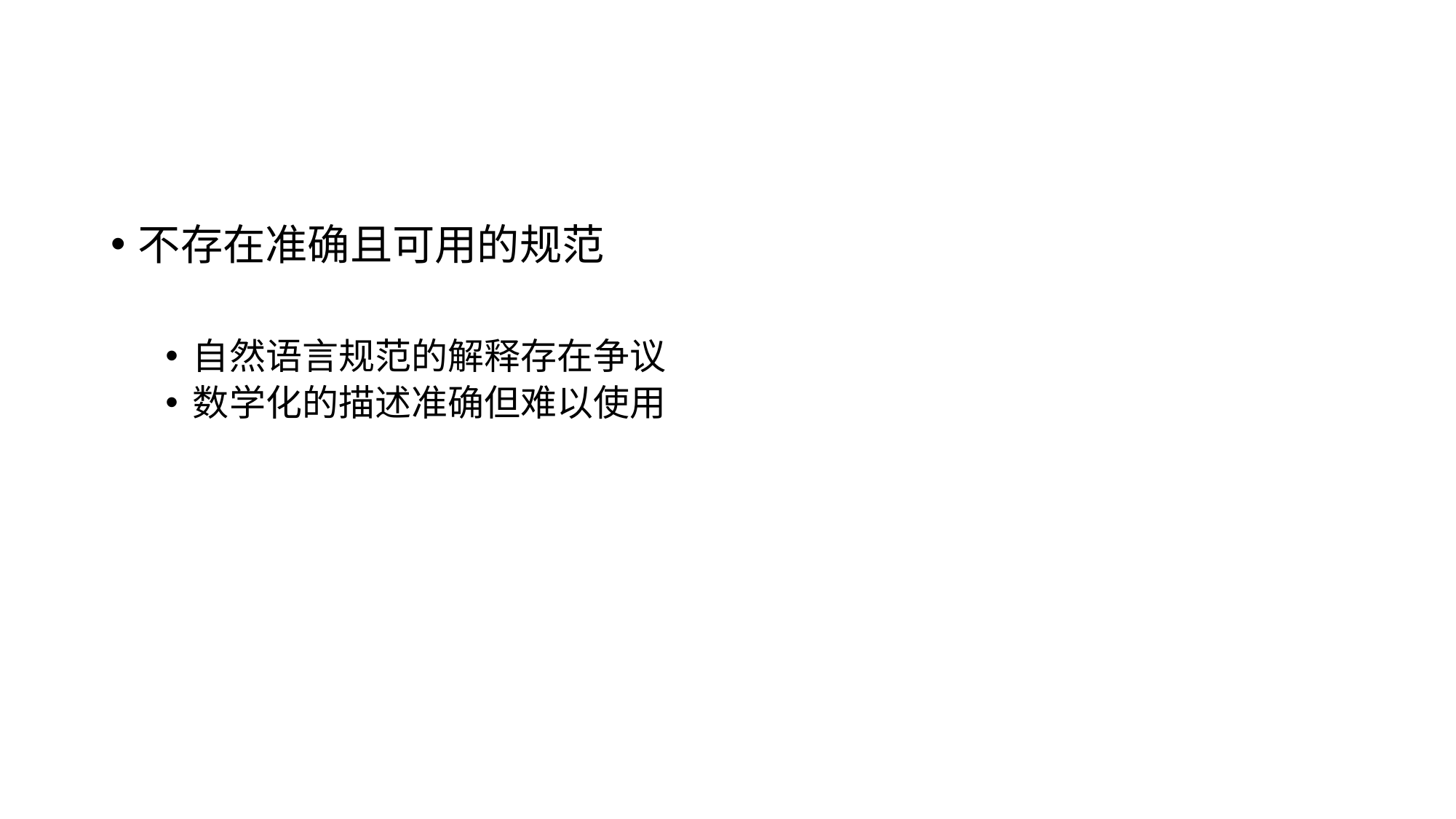

#
不存在准确且可用的规范

自然语言规范的解释存在争议
数学化的描述准确但难以使用